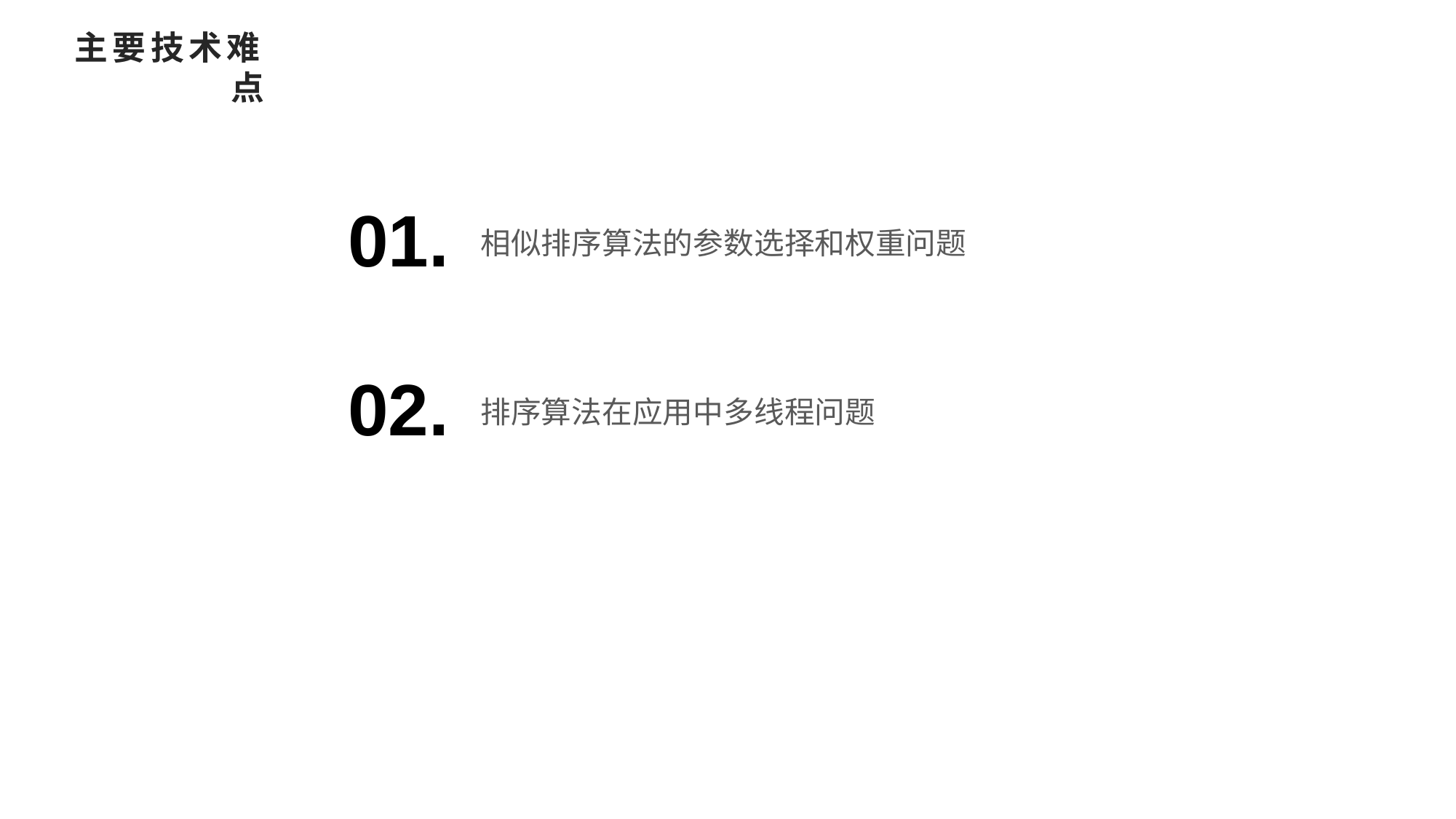

主要技术难点
01.
相似排序算法的参数选择和权重问题
02.
排序算法在应用中多线程问题